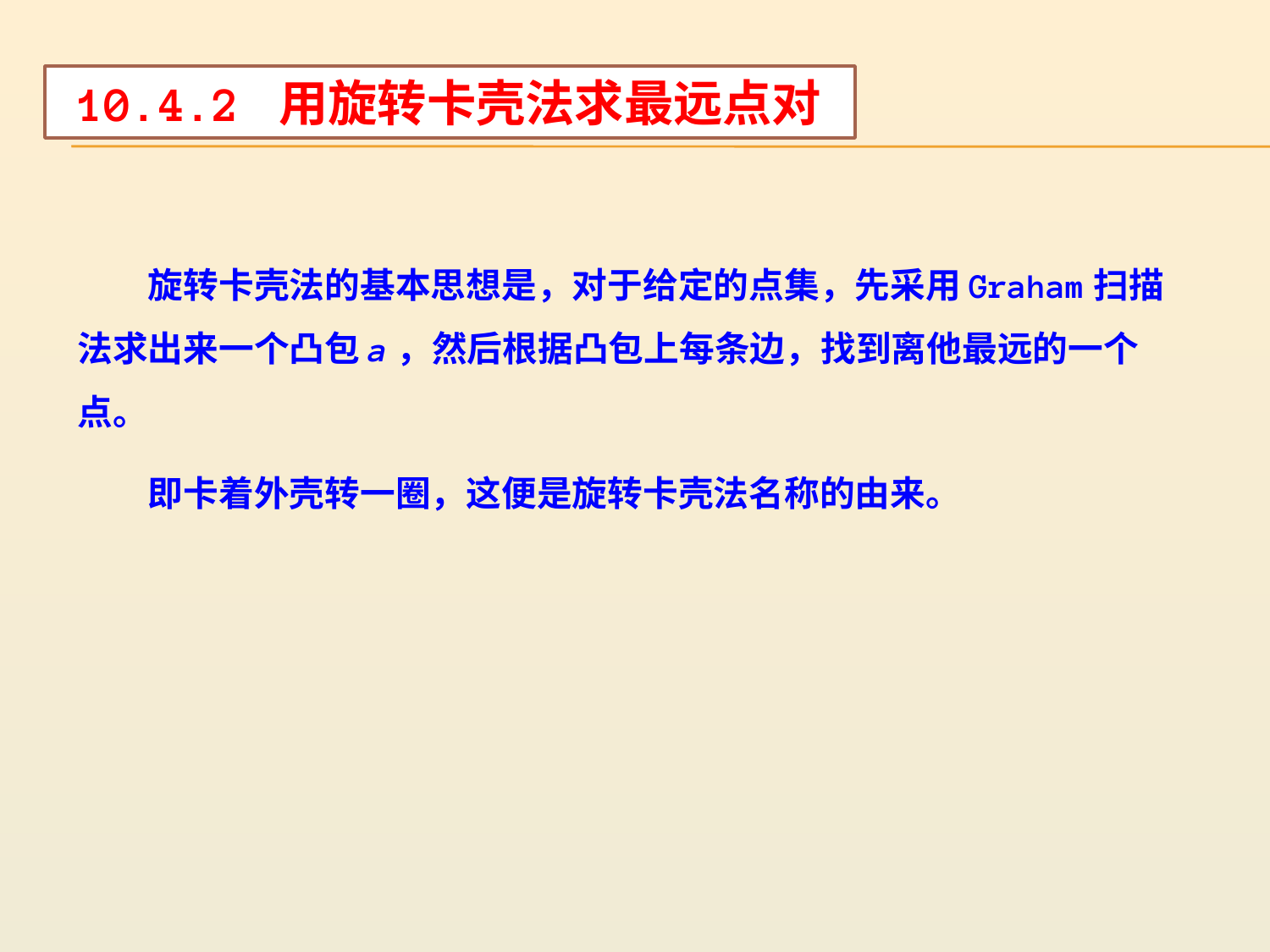

10.4.2 用旋转卡壳法求最远点对
　　旋转卡壳法的基本思想是，对于给定的点集，先采用Graham扫描法求出来一个凸包a，然后根据凸包上每条边，找到离他最远的一个点。
　　即卡着外壳转一圈，这便是旋转卡壳法名称的由来。